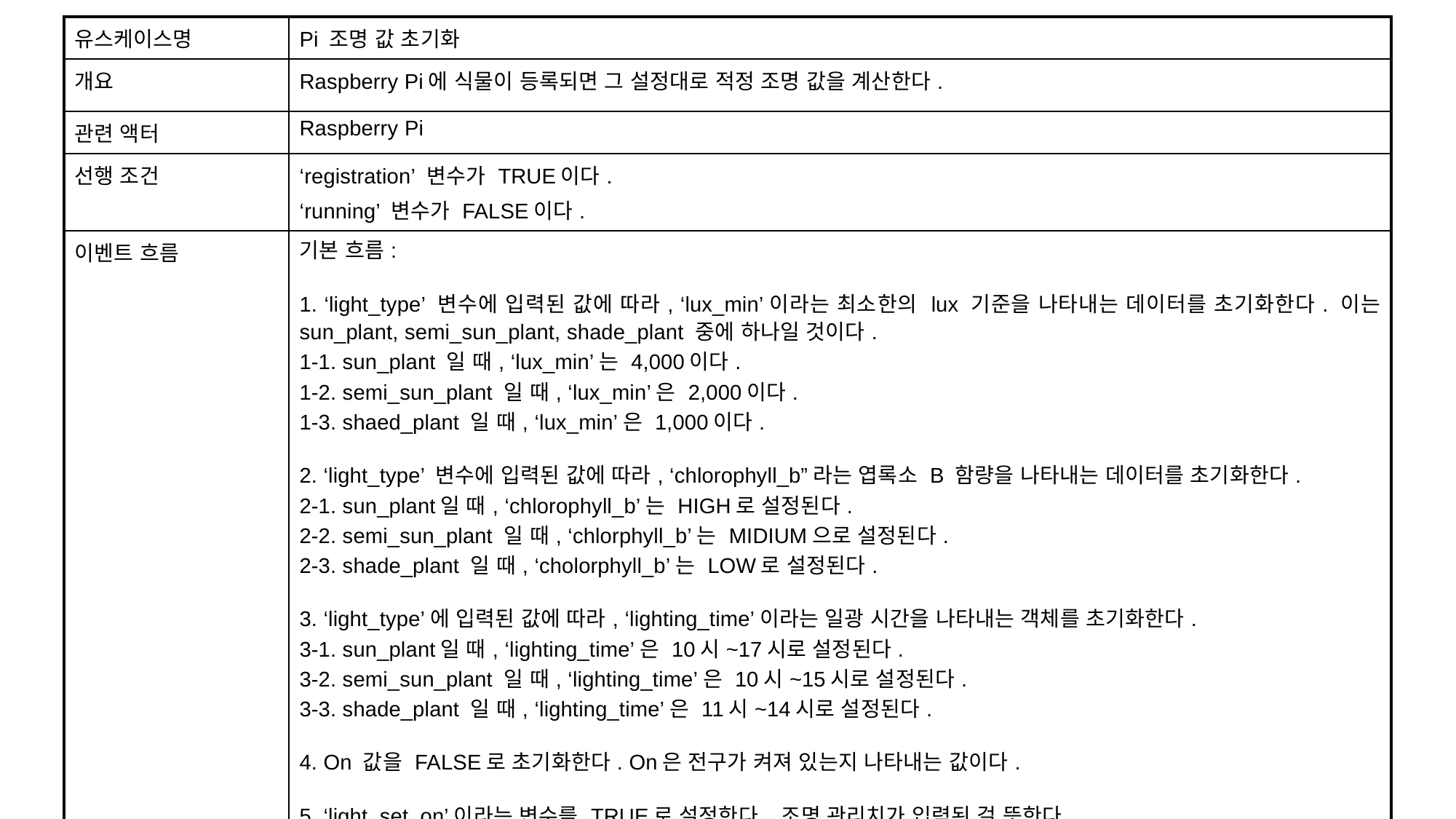

| 유스케이스명 | Pi 조명 값 초기화 |
| --- | --- |
| 개요 | Raspberry Pi에 식물이 등록되면 그 설정대로 적정 조명 값을 계산한다. |
| 관련 액터 | Raspberry Pi |
| 선행 조건 | ‘registration’ 변수가 TRUE이다. ‘running’ 변수가 FALSE이다. |
| 이벤트 흐름 | 기본 흐름: 1. ‘light\_type’ 변수에 입력된 값에 따라, ‘lux\_min’이라는 최소한의 lux 기준을 나타내는 데이터를 초기화한다. 이는 sun\_plant, semi\_sun\_plant, shade\_plant 중에 하나일 것이다. 1-1. sun\_plant 일 때, ‘lux\_min’는 4,000이다. 1-2. semi\_sun\_plant 일 때, ‘lux\_min’은 2,000이다. 1-3. shaed\_plant 일 때, ‘lux\_min’은 1,000이다. 2. ‘light\_type’ 변수에 입력된 값에 따라, ‘chlorophyll\_b”라는 엽록소 B 함량을 나타내는 데이터를 초기화한다. 2-1. sun\_plant일 때, ‘chlorophyll\_b’는 HIGH로 설정된다. 2-2. semi\_sun\_plant 일 때, ‘chlorphyll\_b’는 MIDIUM으로 설정된다. 2-3. shade\_plant 일 때, ‘cholorphyll\_b’는 LOW로 설정된다. 3. ‘light\_type’에 입력된 값에 따라, ‘lighting\_time’이라는 일광 시간을 나타내는 객체를 초기화한다. 3-1. sun\_plant일 때, ‘lighting\_time’은 10시~17시로 설정된다. 3-2. semi\_sun\_plant 일 때, ‘lighting\_time’은 10시~15시로 설정된다. 3-3. shade\_plant 일 때, ‘lighting\_time’은 11시~14시로 설정된다. 4. On 값을 FALSE로 초기화한다. On은 전구가 켜져 있는지 나타내는 값이다. 5. ‘light\_set\_on’이라는 변수를 TRUE로 설정한다. 조명 관리치가 입력된 걸 뜻한다. |
| 후행 조건 | Pi 자동 관리 시작 |